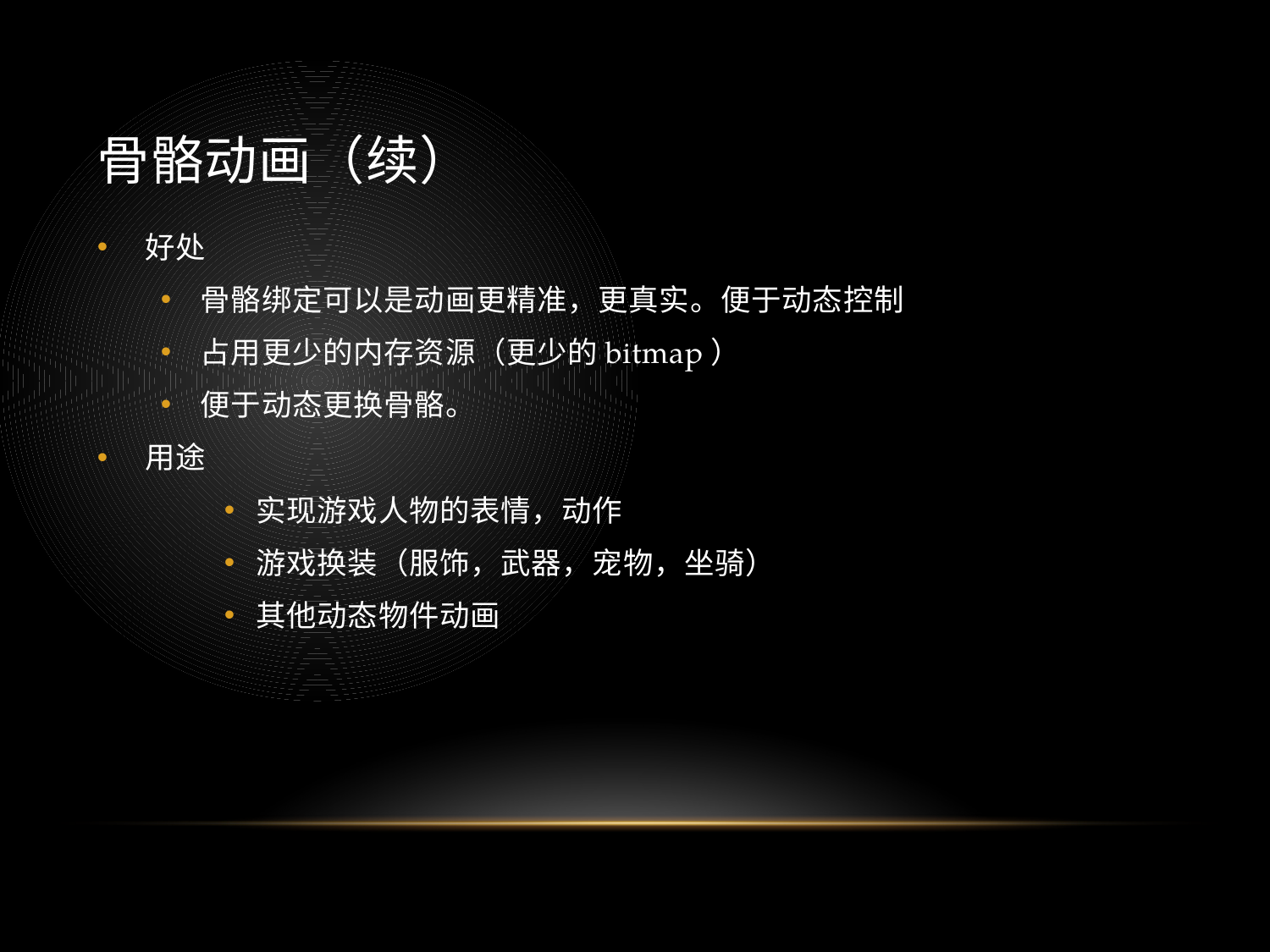

# 骨骼动画（续）
好处
骨骼绑定可以是动画更精准，更真实。便于动态控制
占用更少的内存资源（更少的bitmap）
便于动态更换骨骼。
用途
实现游戏人物的表情，动作
游戏换装（服饰，武器，宠物，坐骑）
其他动态物件动画